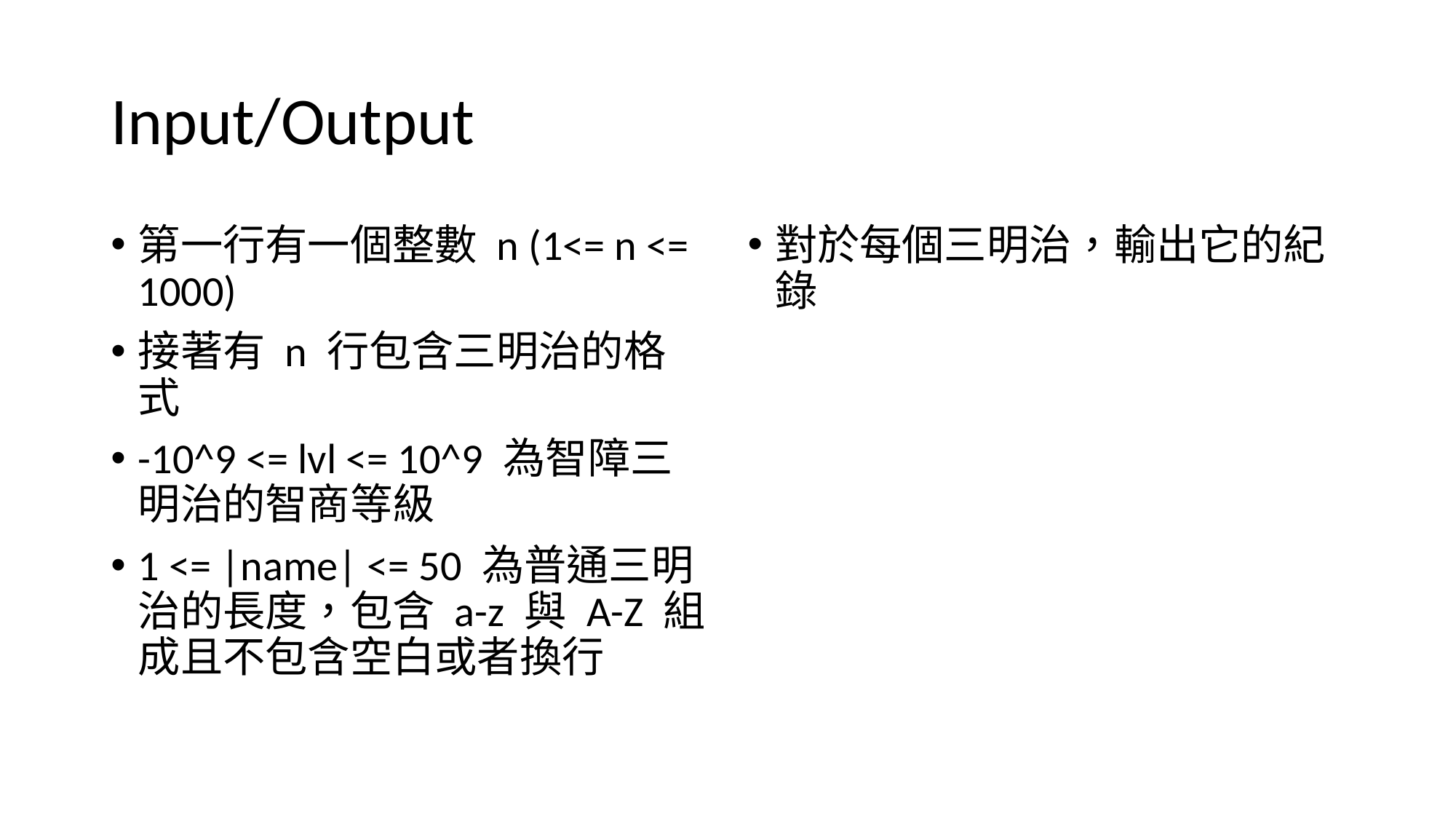

# Input/Output
第一行有一個整數 n (1<= n <= 1000)
接著有 n 行包含三明治的格式
-10^9 <= lvl <= 10^9 為智障三明治的智商等級
1 <= |name| <= 50 為普通三明治的長度，包含 a-z 與 A-Z 組成且不包含空白或者換行
對於每個三明治，輸出它的紀錄